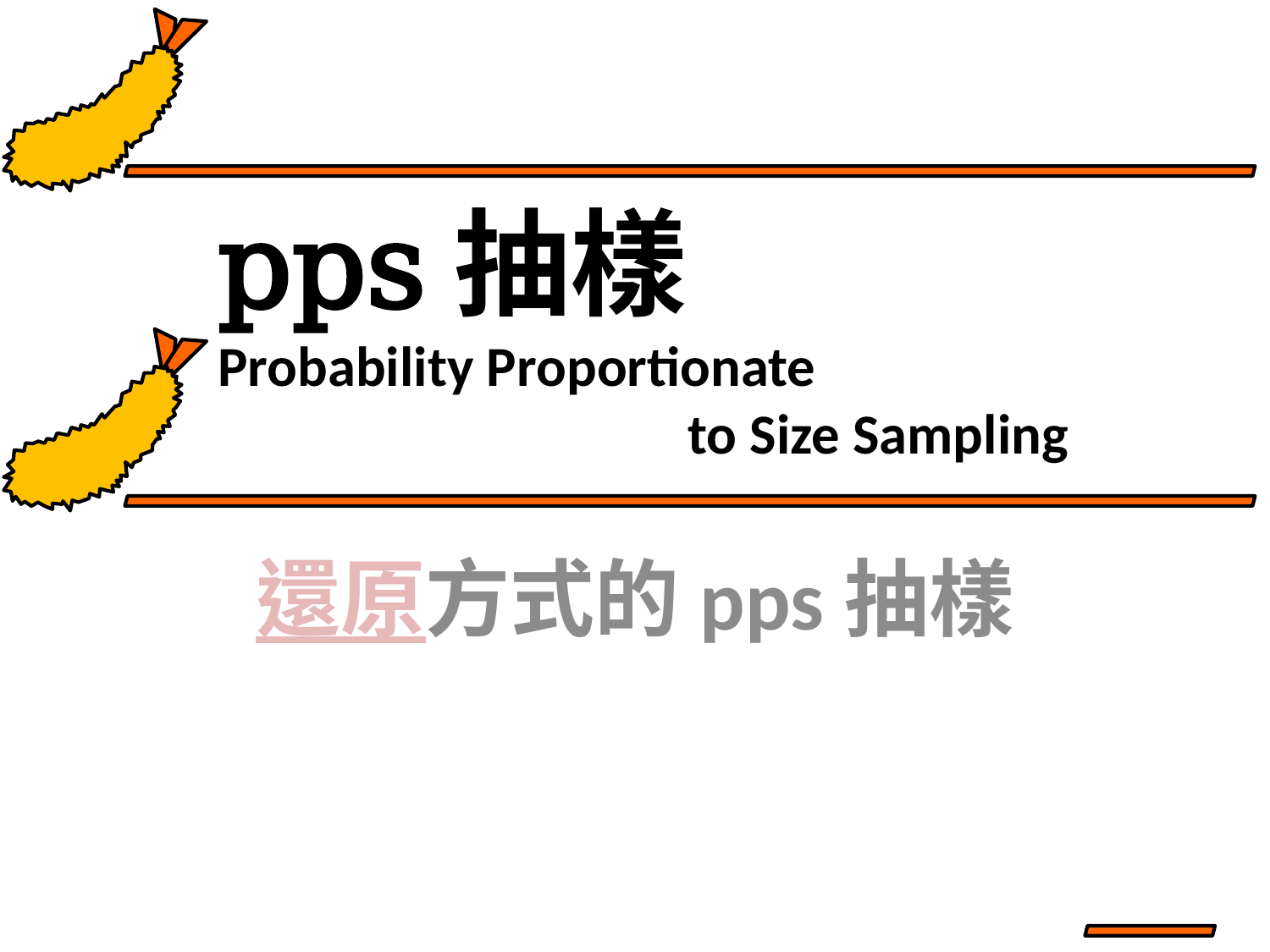

# pps抽樣 Probability Proportionate to Size Sampling
還原方式的pps抽樣